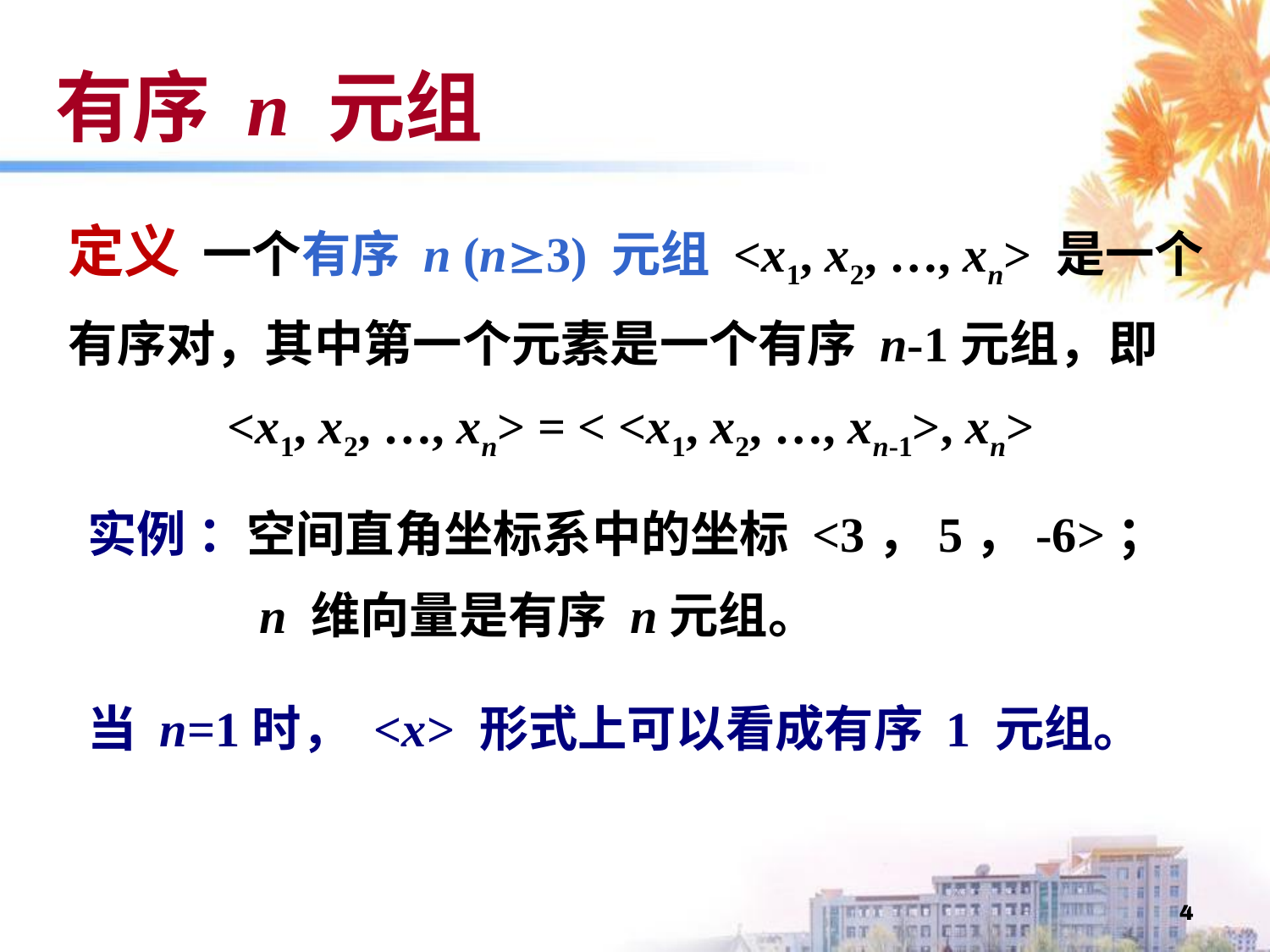

# 有序 n 元组
定义  一个有序 n (n≥3) 元组 <x1, x2, …, xn> 是一个
有序对，其中第一个元素是一个有序 n-1元组，即
             <x1, x2, …, xn> = < <x1, x2, …, xn-1>, xn>

实例 ：空间直角坐标系中的坐标 <3，5，-6>；
              n 维向量是有序 n元组。
当 n=1时， <x> 形式上可以看成有序 1 元组。
4